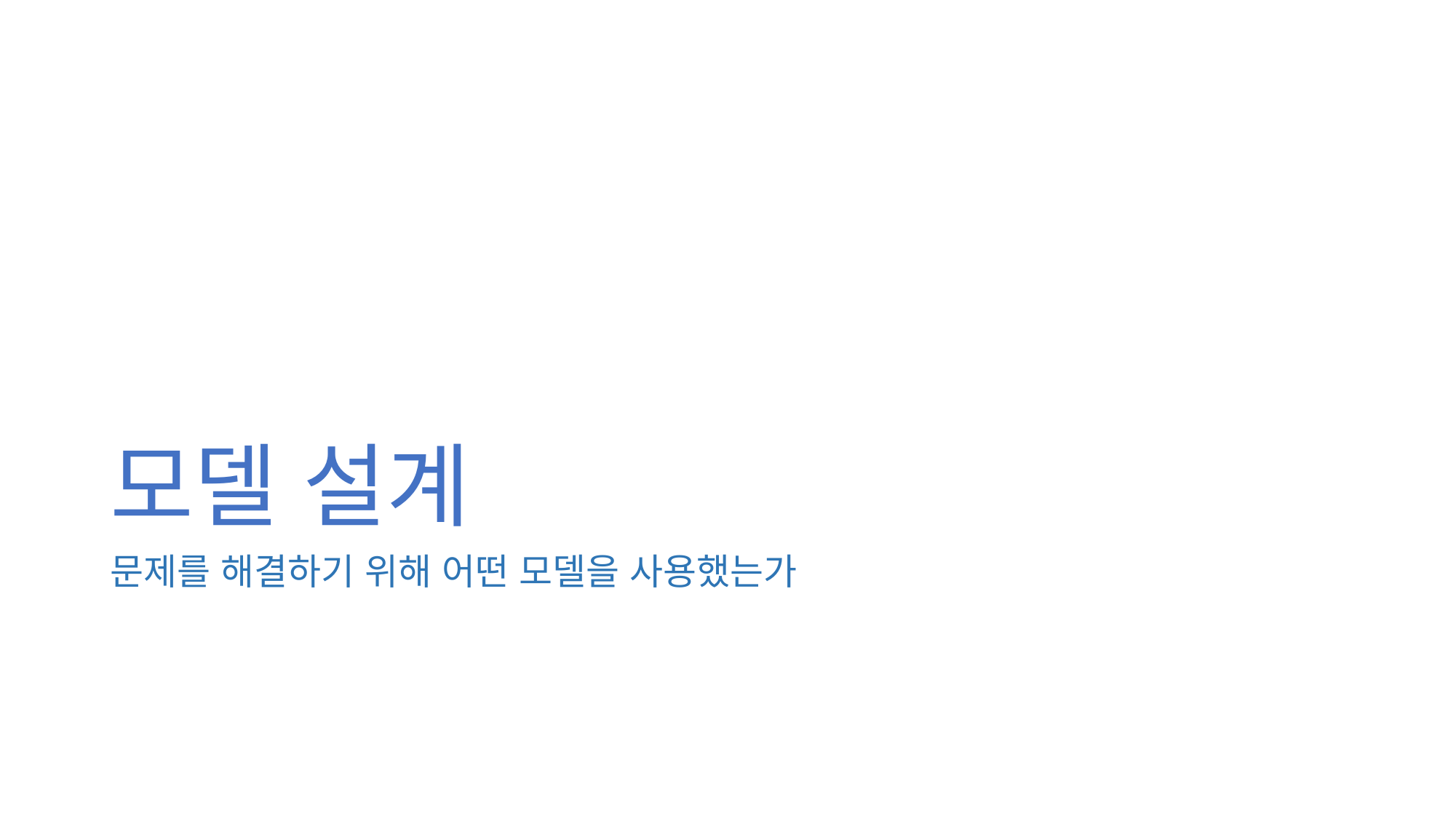

# 모델 설계
문제를 해결하기 위해 어떤 모델을 사용했는가